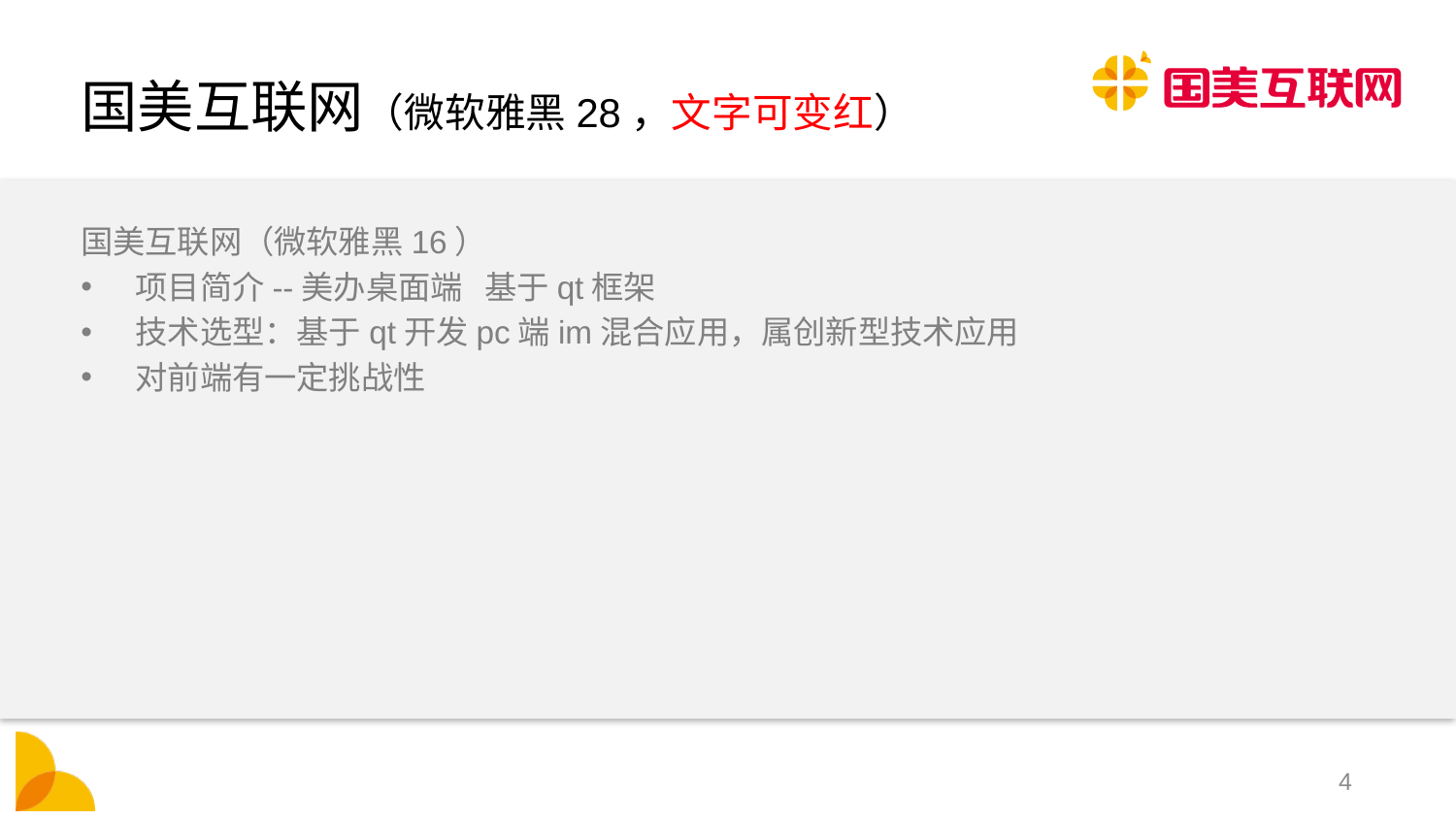

# 国美互联网（微软雅黑28，文字可变红）
国美互联网（微软雅黑16）
项目简介--美办桌面端   基于qt框架
技术选型：基于qt开发pc端im混合应用，属创新型技术应用
对前端有一定挑战性
4